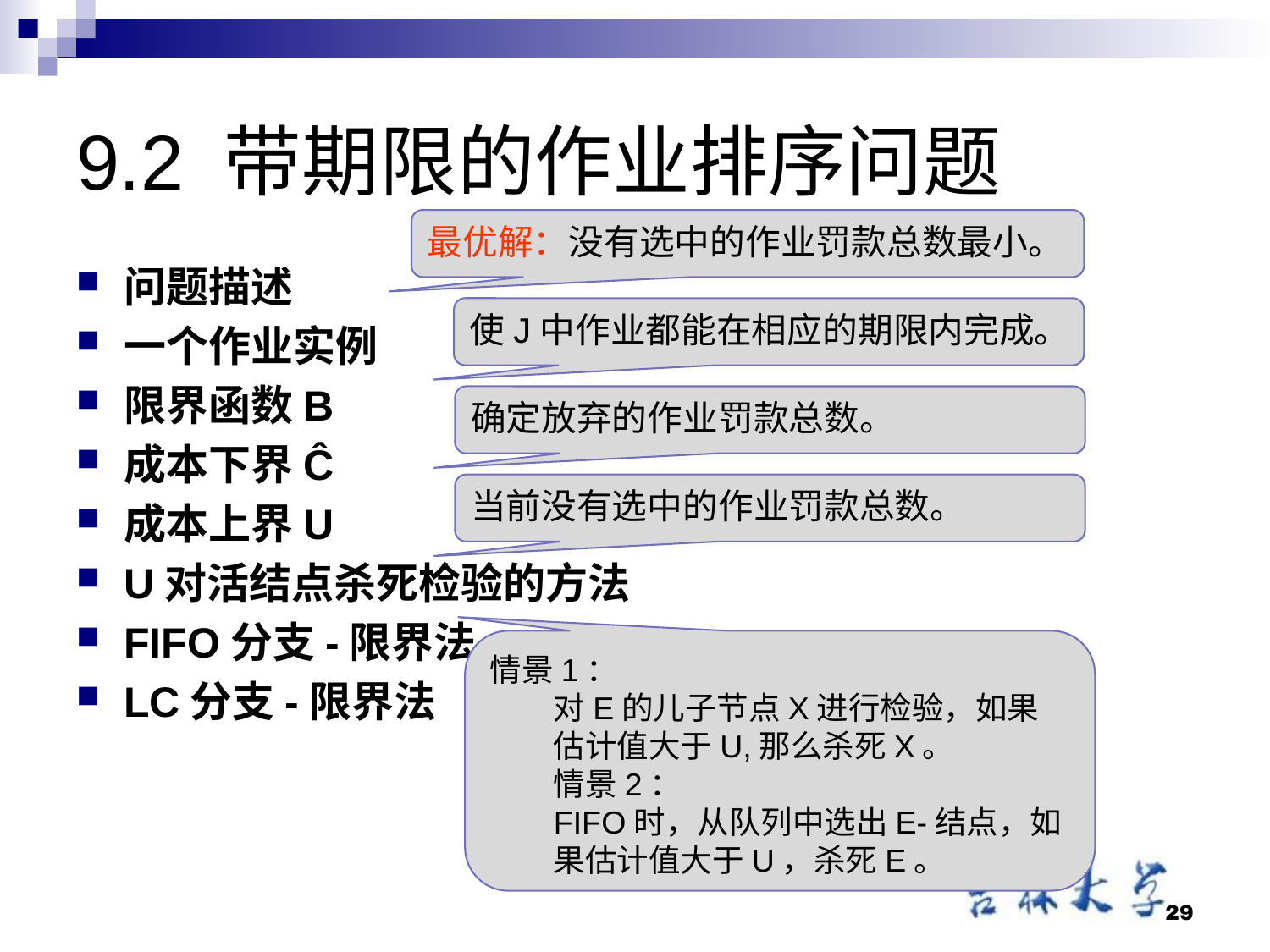

# 9.2 带期限的作业排序问题
最优解：没有选中的作业罚款总数最小。
问题描述
一个作业实例
限界函数B
成本下界Ĉ
成本上界U
U对活结点杀死检验的方法
FIFO分支-限界法
LC分支-限界法
使J中作业都能在相应的期限内完成。
确定放弃的作业罚款总数。
当前没有选中的作业罚款总数。
情景1：
对E的儿子节点X进行检验，如果估计值大于U,那么杀死X。
情景2：
FIFO时，从队列中选出E-结点，如果估计值大于U，杀死E。

29